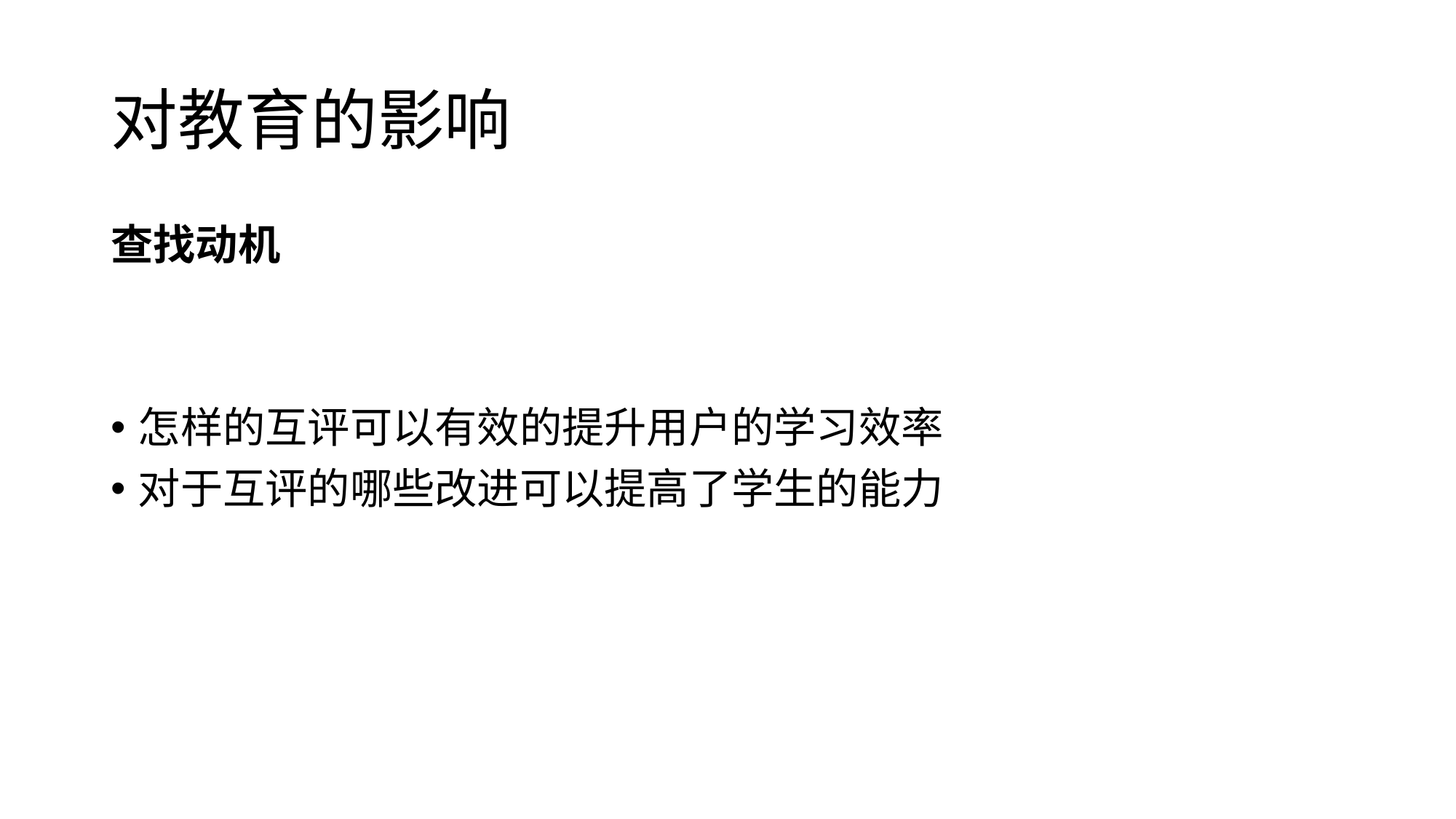

# 对教育的影响
查找动机

怎样的互评可以有效的提升用户的学习效率
对于互评的哪些改进可以提高了学生的能力